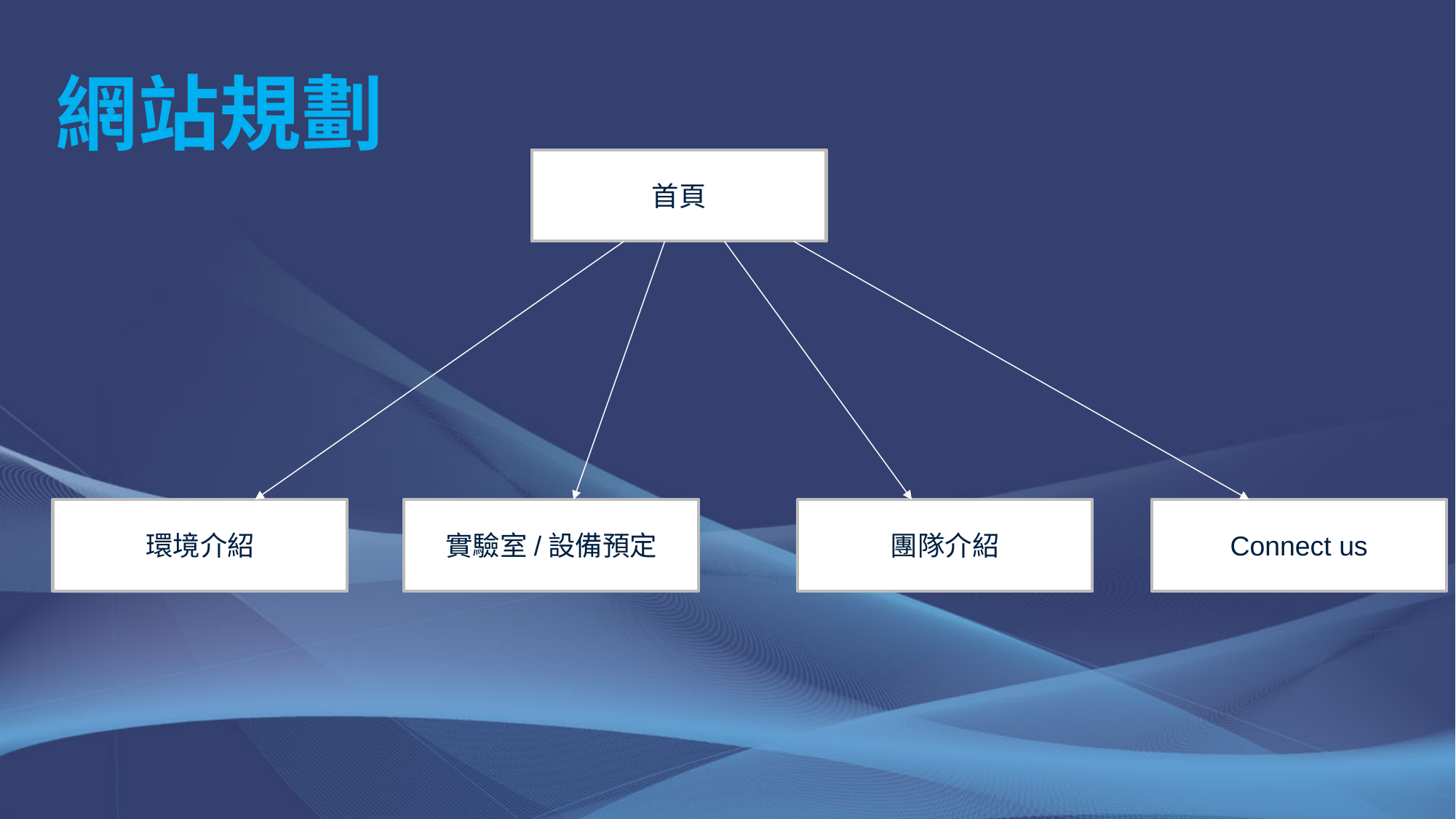

網站規劃
首頁
環境介紹
實驗室/設備預定
團隊介紹
Connect us